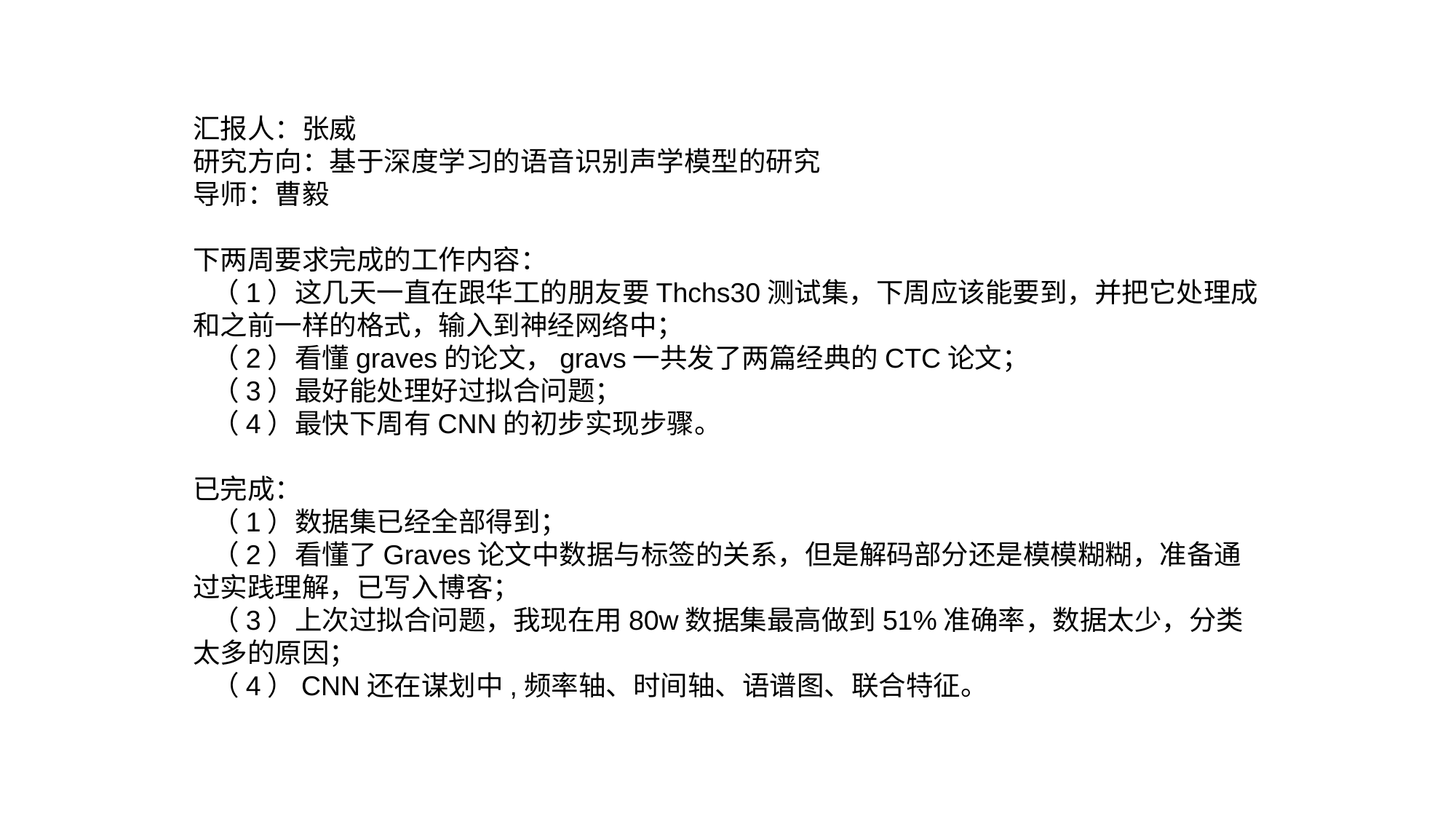

汇报人：张威
研究方向：基于深度学习的语音识别声学模型的研究
导师：曹毅

下两周要求完成的工作内容：
  （1）这几天一直在跟华工的朋友要Thchs30测试集，下周应该能要到，并把它处理成和之前一样的格式，输入到神经网络中；
  （2）看懂graves的论文，gravs一共发了两篇经典的CTC论文；
  （3）最好能处理好过拟合问题；
  （4）最快下周有CNN的初步实现步骤。

已完成：
  （1）数据集已经全部得到；
  （2）看懂了Graves论文中数据与标签的关系，但是解码部分还是模模糊糊，准备通过实践理解，已写入博客；
  （3）上次过拟合问题，我现在用80w数据集最高做到51%准确率，数据太少，分类太多的原因；
  （4）CNN还在谋划中,频率轴、时间轴、语谱图、联合特征。